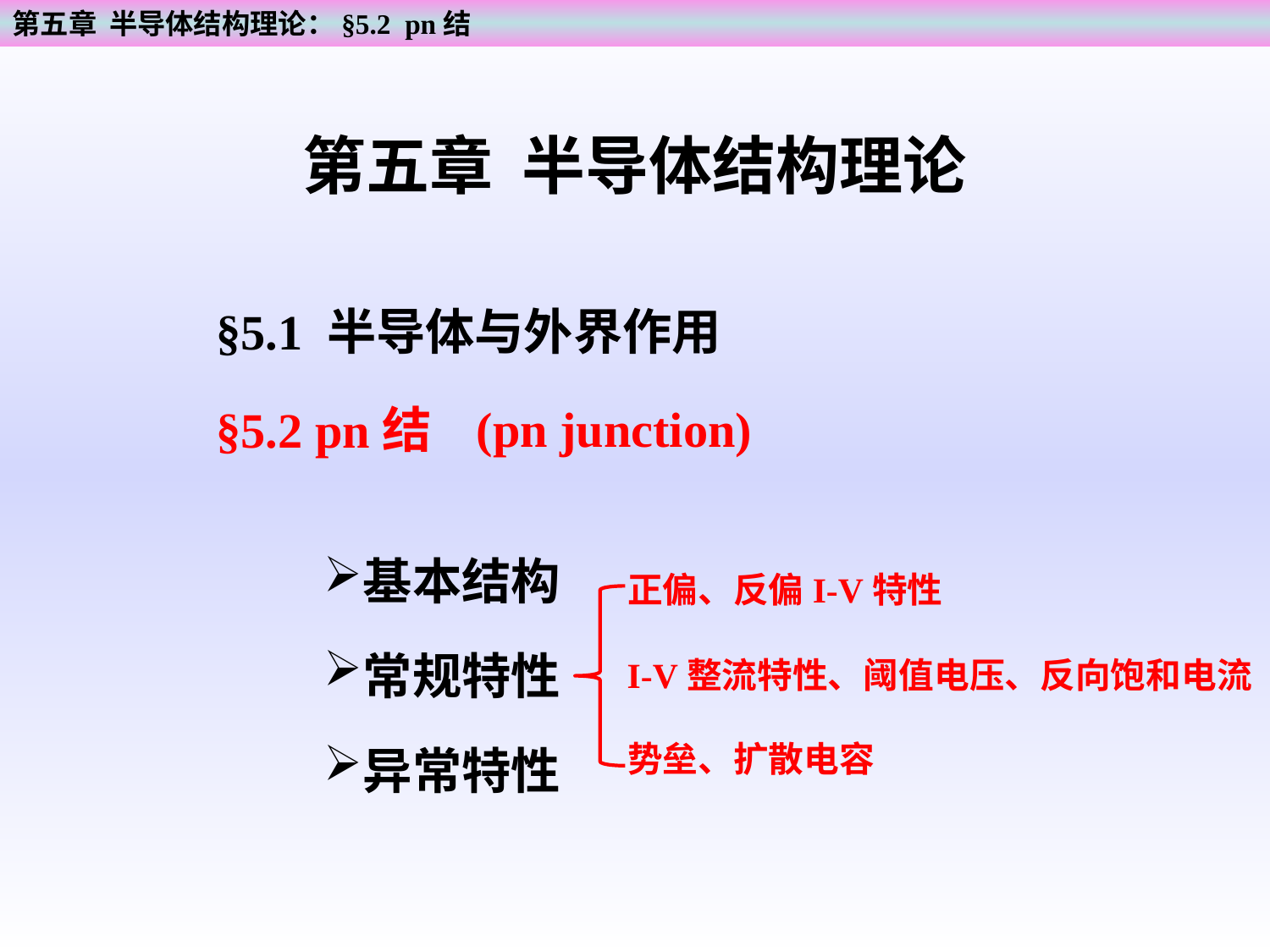

第五章  半导体结构理论：§5.2  pn结
第五章  半导体结构理论
§5.1 半导体与外界作用
(pn junction)
§5.2 pn结
基本结构
正偏、反偏I-V特性

常规特性
I-V整流特性、阈值电压、反向饱和电流
势垒、扩散电容
异常特性